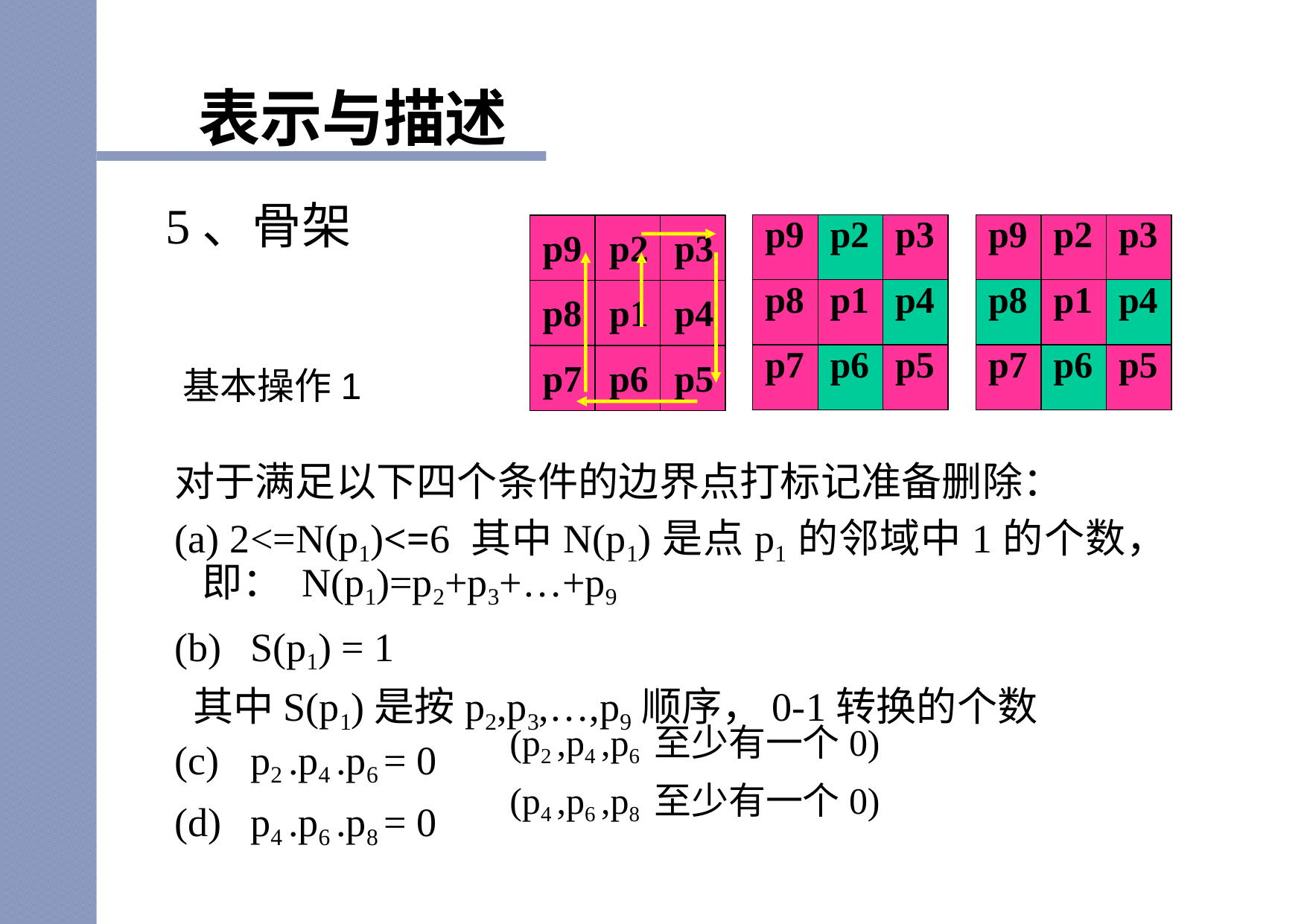

# 表示与描述
5、骨架
| p9 | p2 | p3 |
| --- | --- | --- |
| p8 | p1 | p4 |
| p7 | p6 | p5 |
| p9 | p2 | p3 |
| --- | --- | --- |
| p8 | p1 | p4 |
| p7 | p6 | p5 |

p9	p2	p3

p8	p1	p4

p7	p6	p5
基本操作1

对于满足以下四个条件的边界点打标记准备删除：
(a) 2<=N(p1)<=6 其中N(p1)是点p1的邻域中1的个数，
即： N(p1)=p2+p3+…+p9
(b)	S(p1) = 1
其中S(p1)是按p2,p3,…,p9顺序，0-1转换的个数
(c)	p2 .p4 .p6 = 0
(d)	p4 .p6 .p8 = 0

(p2 ,p4 ,p6 至少有一个0)
(p4 ,p6 ,p8 至少有一个0)